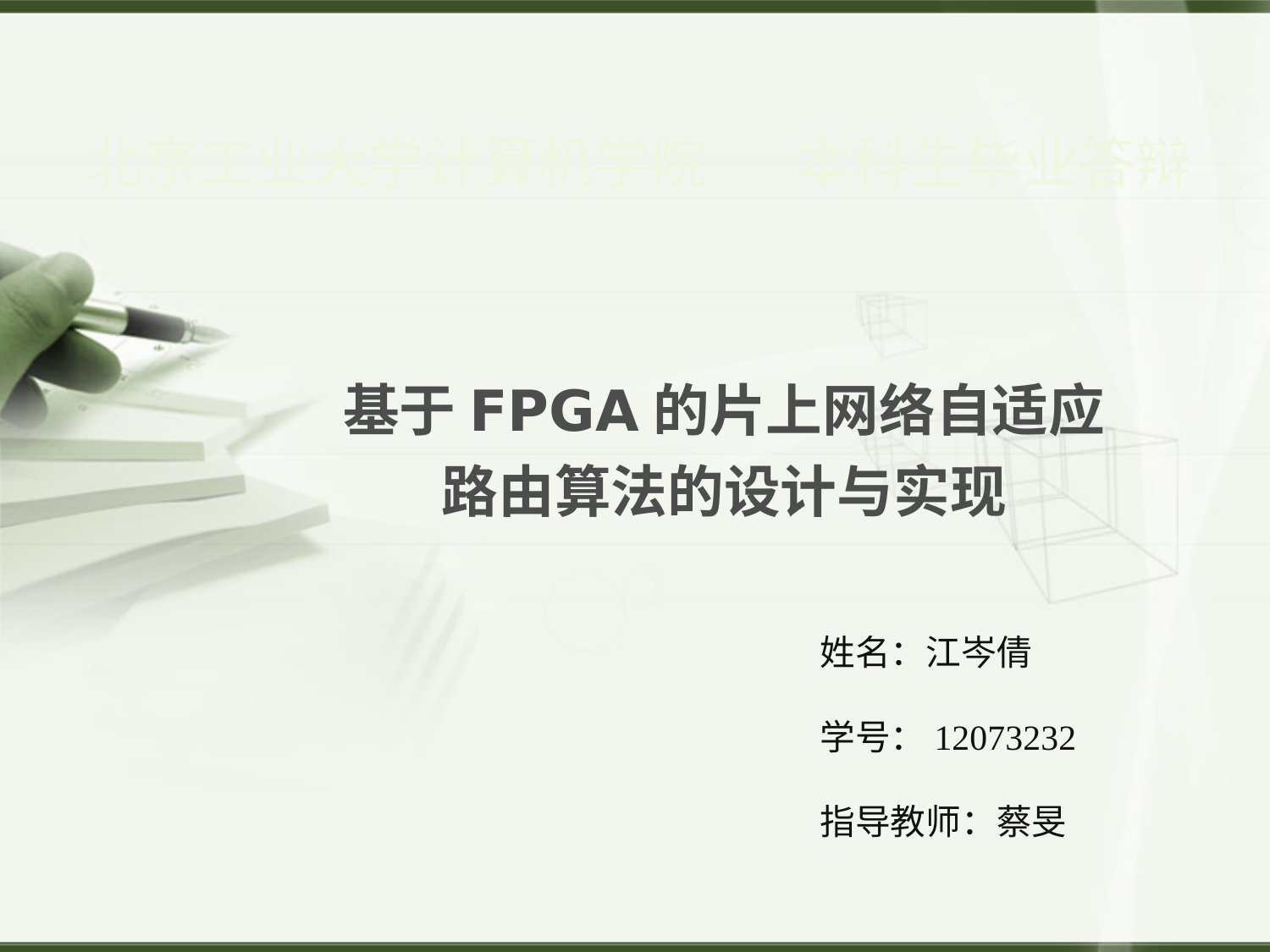

北京工业大学计算机学院       本科生毕业答辩
# 基于FPGA的片上网络自适应 路由算法的设计与实现
姓名：江岑倩

学号：12073232

指导教师：蔡旻